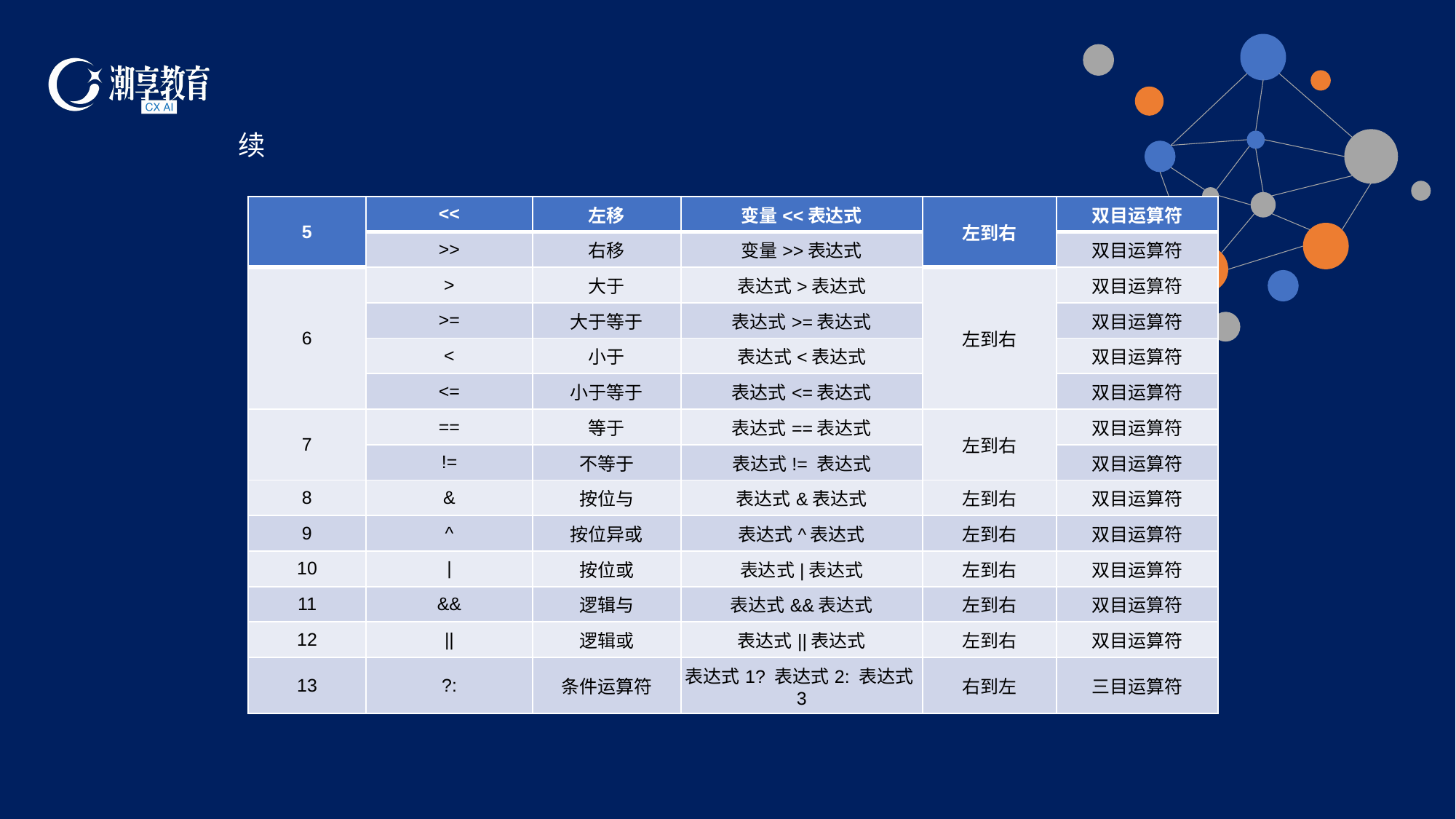

续
| 5 | << | 左移 | 变量<<表达式 | 左到右 | 双目运算符 |
| --- | --- | --- | --- | --- | --- |
|  | >> | 右移 | 变量>>表达式 |  | 双目运算符 |
| 6 | > | 大于 | 表达式>表达式 | 左到右 | 双目运算符 |
|  | >= | 大于等于 | 表达式>=表达式 |  | 双目运算符 |
|  | < | 小于 | 表达式<表达式 |  | 双目运算符 |
|  | <= | 小于等于 | 表达式<=表达式 |  | 双目运算符 |
| 7 | == | 等于 | 表达式==表达式 | 左到右 | 双目运算符 |
|  | != | 不等于 | 表达式!= 表达式 |  | 双目运算符 |
| 8 | & | 按位与 | 表达式&表达式 | 左到右 | 双目运算符 |
| 9 | ^ | 按位异或 | 表达式^表达式 | 左到右 | 双目运算符 |
| 10 | | | 按位或 | 表达式|表达式 | 左到右 | 双目运算符 |
| 11 | && | 逻辑与 | 表达式&&表达式 | 左到右 | 双目运算符 |
| 12 | || | 逻辑或 | 表达式||表达式 | 左到右 | 双目运算符 |
| 13 | ?: | 条件运算符 | 表达式1? 表达式2: 表达式3 | 右到左 | 三目运算符 |